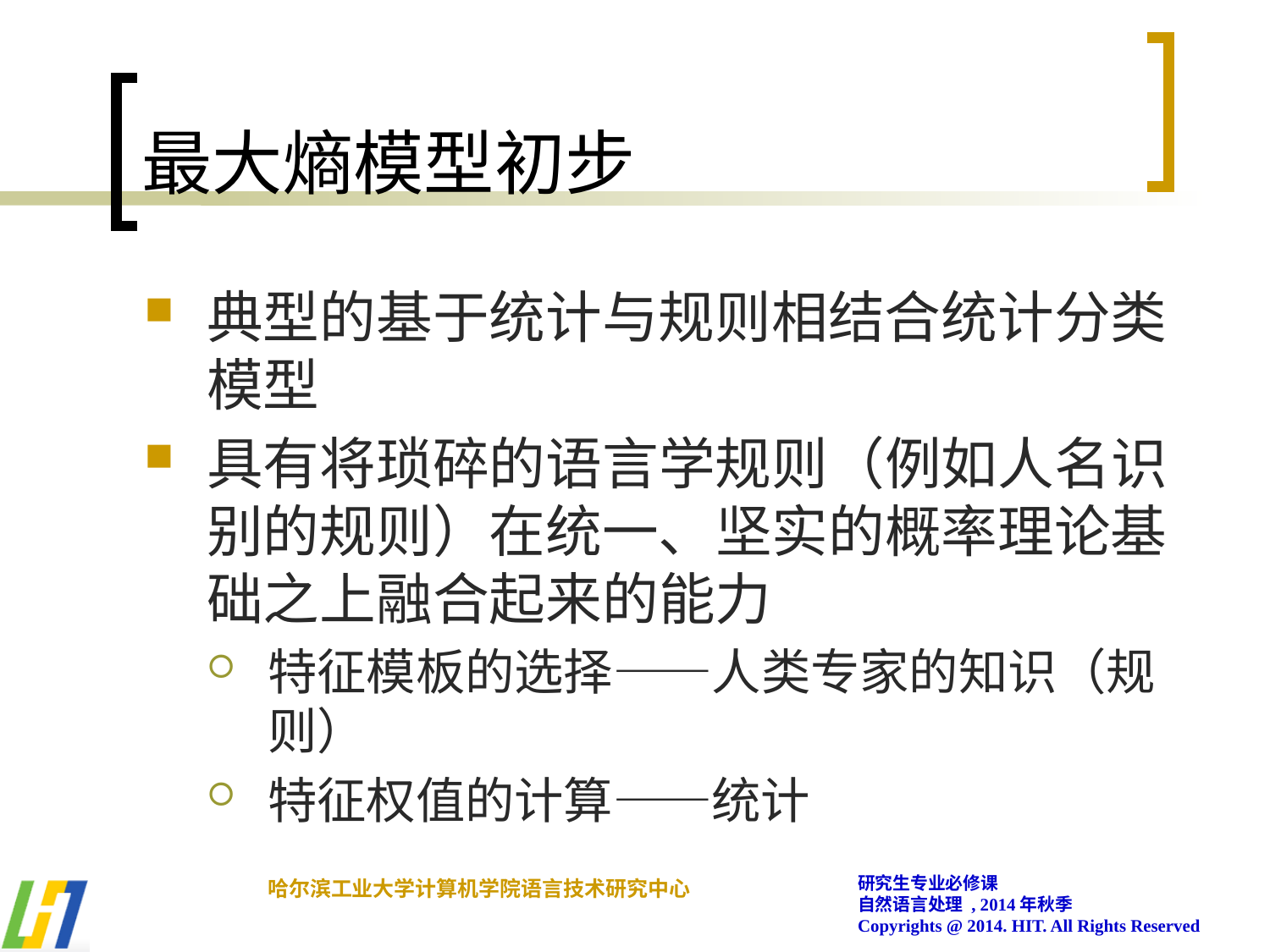

# 最大熵模型初步
典型的基于统计与规则相结合统计分类模型
具有将琐碎的语言学规则（例如人名识别的规则）在统一、坚实的概率理论基础之上融合起来的能力
特征模板的选择——人类专家的知识（规则）
特征权值的计算——统计

研究生专业必修课
自然语言处理 , 2014年秋季
Copyrights @ 2014. HIT. All Rights Reserved
哈尔滨工业大学计算机学院语言技术研究中心